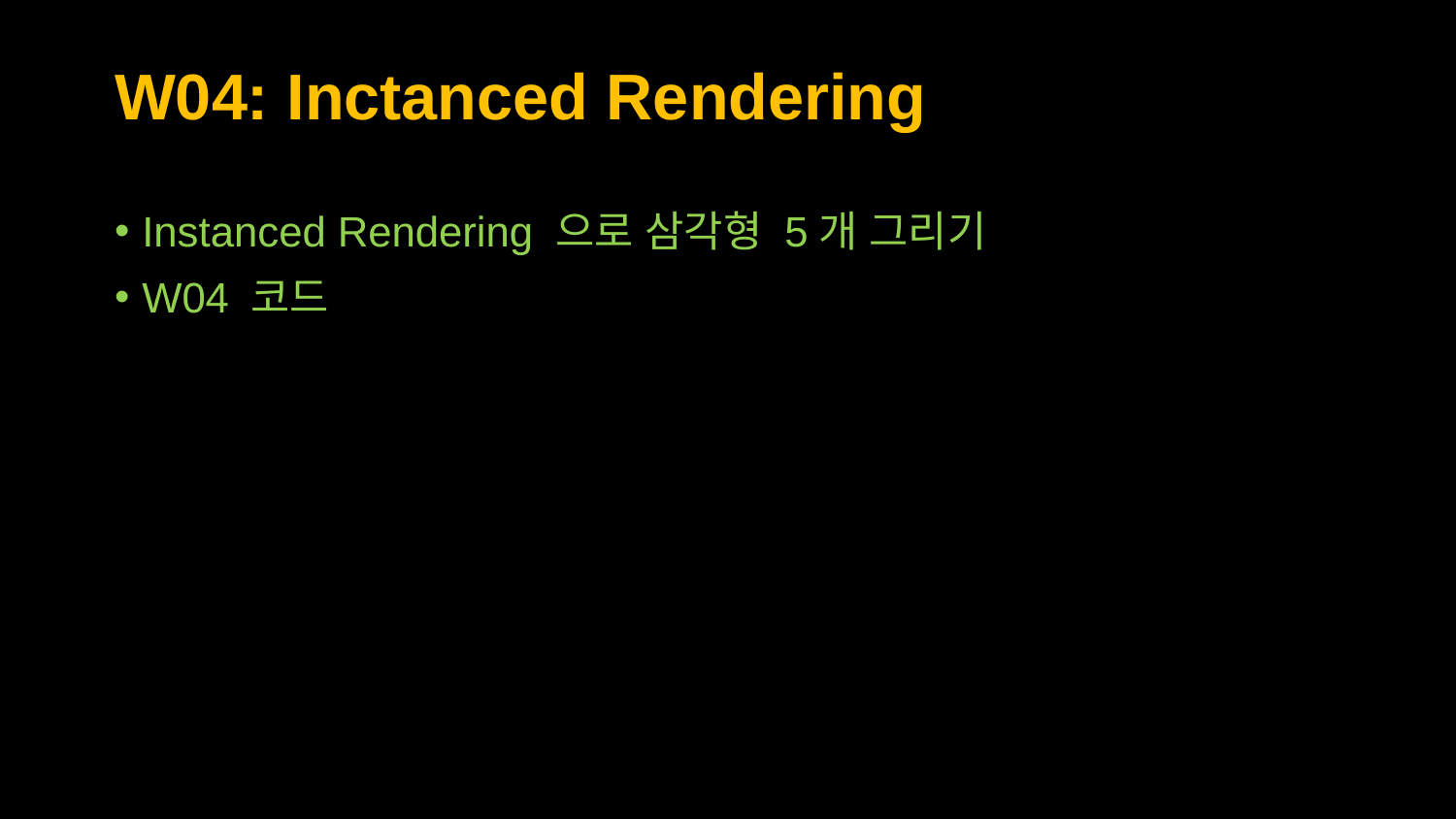

# W04: Inctanced Rendering
Instanced Rendering 으로 삼각형 5개 그리기
W04 코드